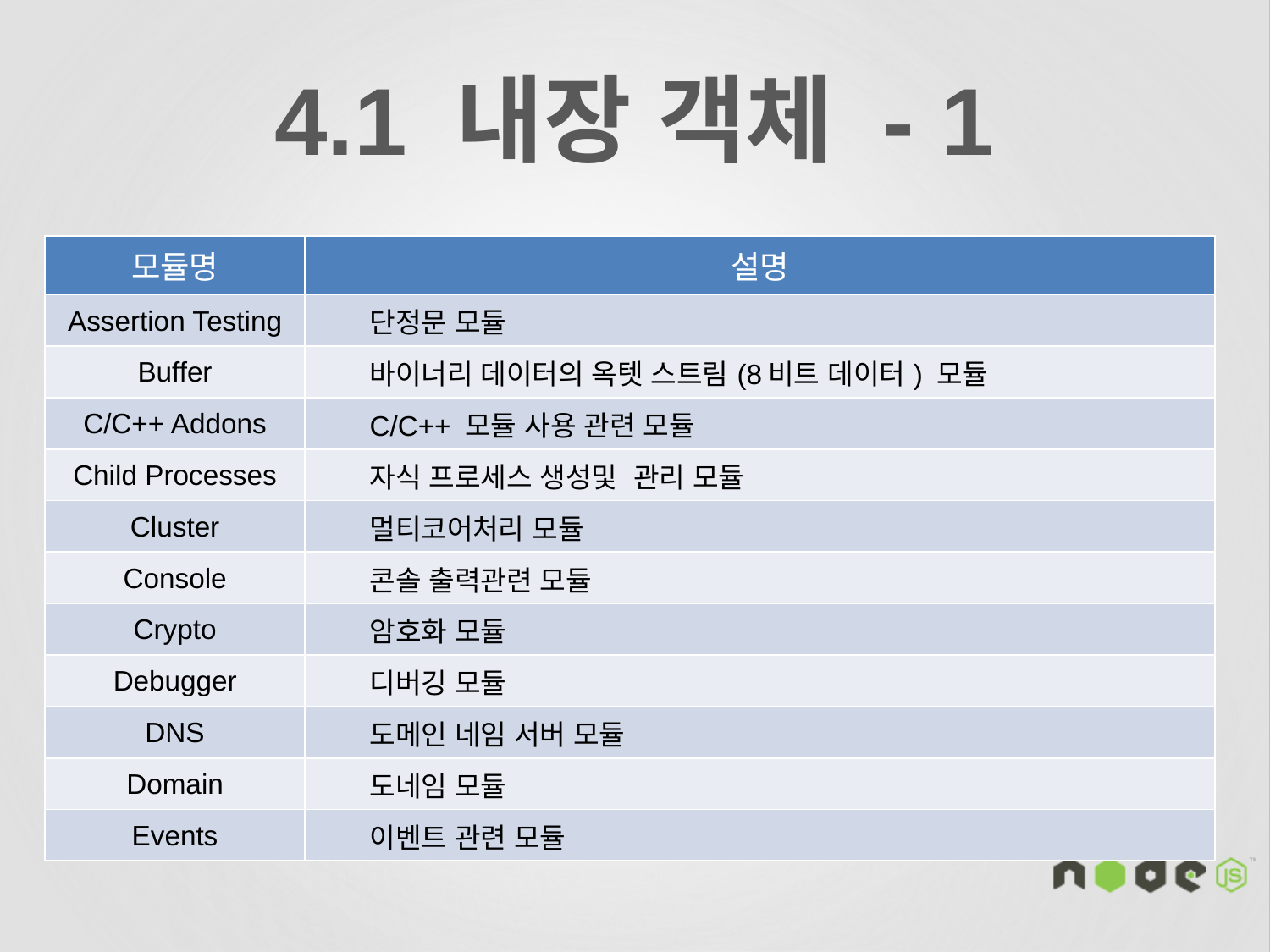

# 4.1 내장 객체 - 1
| 모듈명 | 설명 |
| --- | --- |
| Assertion Testing | 단정문 모듈 |
| Buffer | 바이너리 데이터의 옥텟 스트림(8비트 데이터) 모듈 |
| C/C++ Addons | C/C++ 모듈 사용 관련 모듈 |
| Child Processes | 자식 프로세스 생성및  관리 모듈 |
| Cluster | 멀티코어처리 모듈 |
| Console | 콘솔 출력관련 모듈 |
| Crypto | 암호화 모듈 |
| Debugger | 디버깅 모듈 |
| DNS | 도메인 네임 서버 모듈 |
| Domain | 도네임 모듈 |
| Events | 이벤트 관련 모듈 |